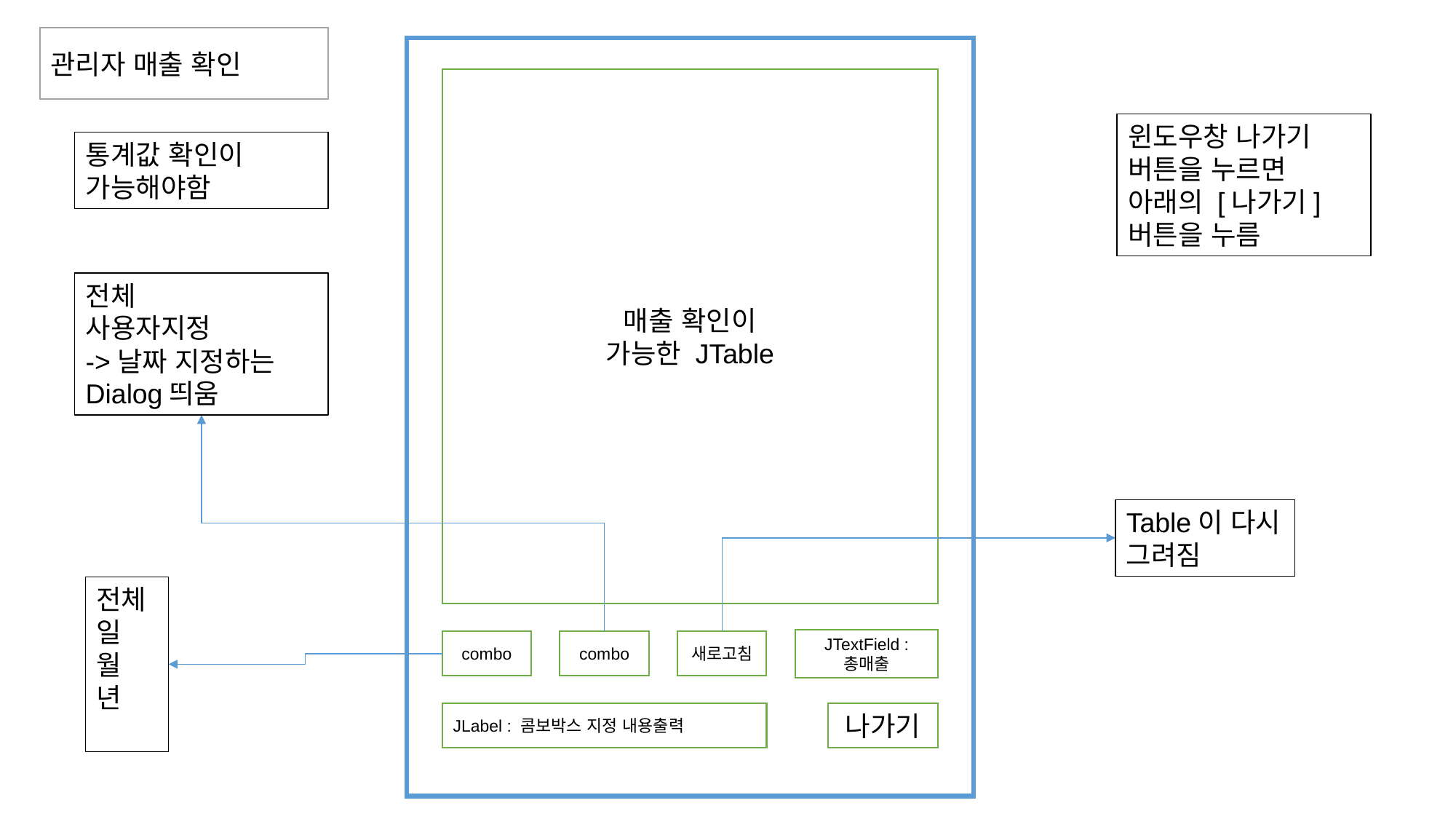

관리자 매출 확인

매출 확인이
가능한 JTable
윈도우창 나가기 버튼을 누르면 아래의 [나가기]버튼을 누름
통계값 확인이 가능해야함
전체
사용자지정
->날짜 지정하는 Dialog띄움
Table이 다시 그려짐
전체
일
월
년

JTextField : 총매출
combo
combo
새로고침
JLabel : 콤보박스 지정 내용출력
나가기